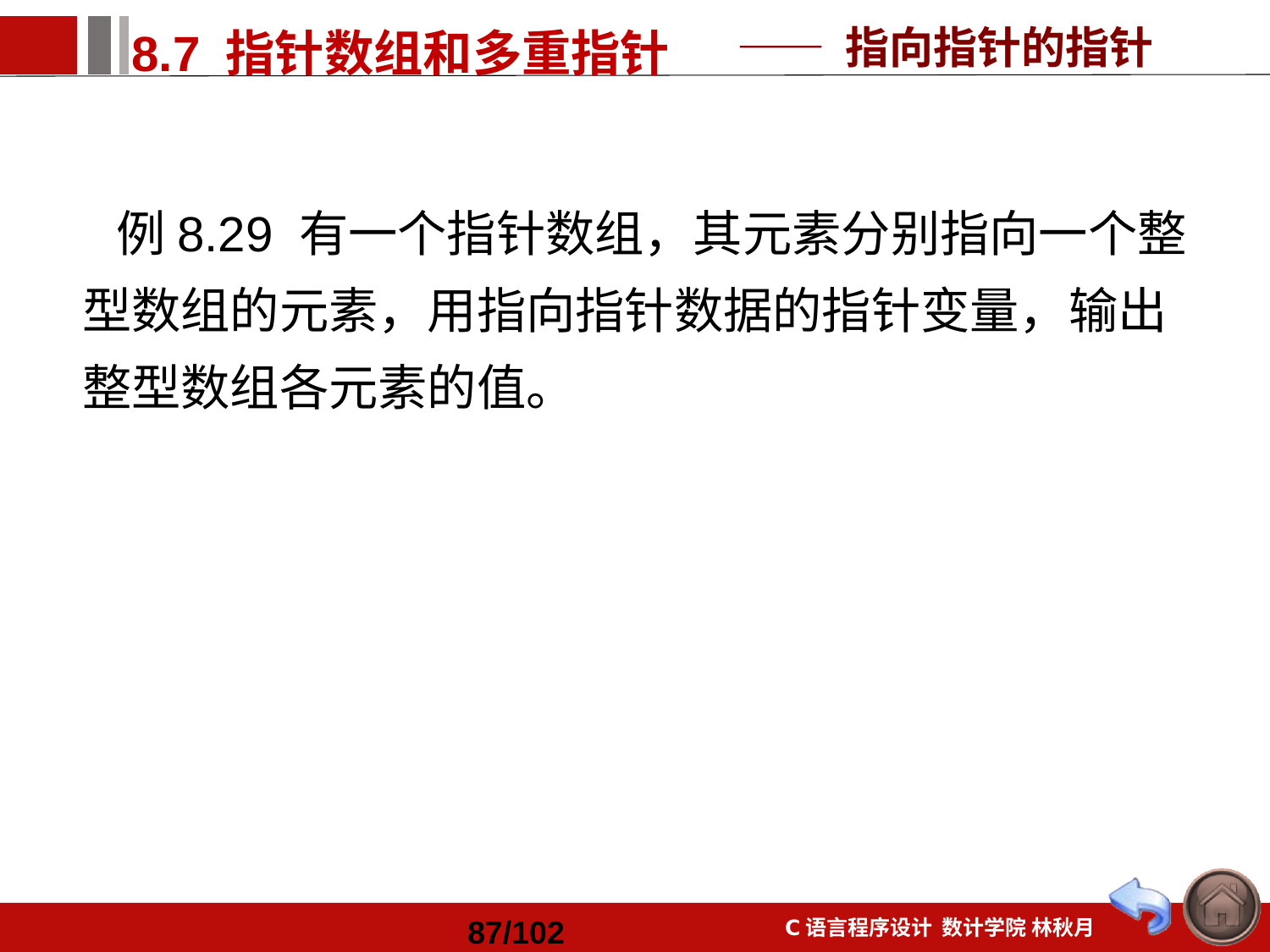

—— 指向指针的指针
  例8.29 有一个指针数组，其元素分别指向一个整型数组的元素，用指向指针数据的指针变量，输出整型数组各元素的值。